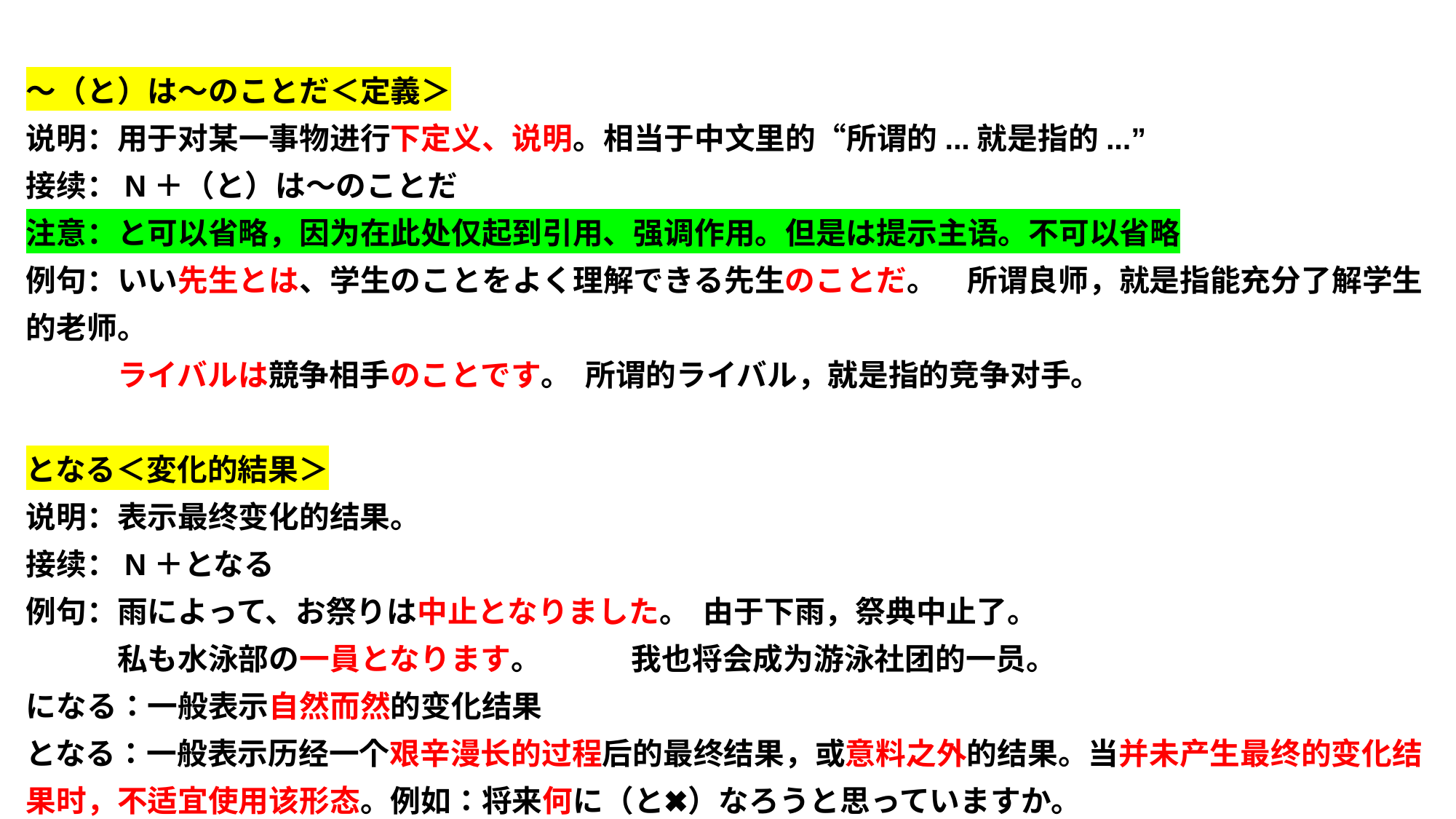

～（と）は～のことだ＜定義＞
说明：用于对某一事物进行下定义、说明。相当于中文里的“所谓的...就是指的...”
接续：N＋（と）は～のことだ
注意：と可以省略，因为在此处仅起到引用、强调作用。但是は提示主语。不可以省略
例句：いい先生とは、学生のことをよく理解できる先生のことだ。　所谓良师，就是指能充分了解学生的老师。
　　　ライバルは競争相手のことです。  所谓的ライバル，就是指的竞争对手。

となる＜変化的結果＞
说明：表示最终变化的结果。
接续：N＋となる
例句：雨によって、お祭りは中止となりました。  由于下雨，祭典中止了。
　　　私も水泳部の一員となります。             我也将会成为游泳社团的一员。
になる：一般表示自然而然的变化结果
となる：一般表示历经一个艰辛漫长的过程后的最终结果，或意料之外的结果。当并未产生最终的变化结果时，不适宜使用该形态。例如：将来何に（と✖）なろうと思っていますか。